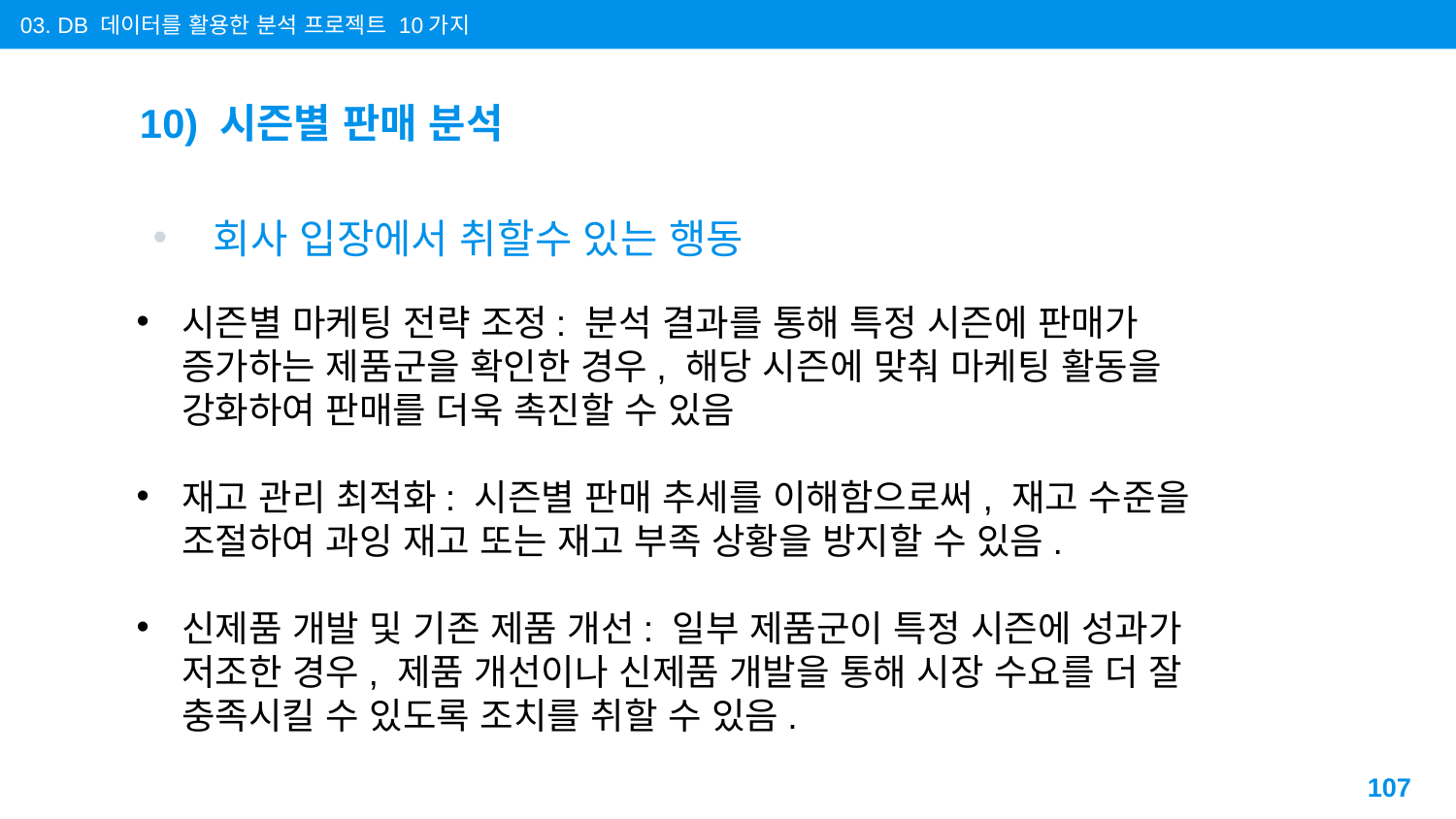

03. DB 데이터를 활용한 분석 프로젝트 10가지
# 10) 시즌별 판매 분석
회사 입장에서 취할수 있는 행동

시즌별 마케팅 전략 조정: 분석 결과를 통해 특정 시즌에 판매가 증가하는 제품군을 확인한 경우, 해당 시즌에 맞춰 마케팅 활동을 강화하여 판매를 더욱 촉진할 수 있음

재고 관리 최적화: 시즌별 판매 추세를 이해함으로써, 재고 수준을 조절하여 과잉 재고 또는 재고 부족 상황을 방지할 수 있음.

신제품 개발 및 기존 제품 개선: 일부 제품군이 특정 시즌에 성과가 저조한 경우, 제품 개선이나 신제품 개발을 통해 시장 수요를 더 잘 충족시킬 수 있도록 조치를 취할 수 있음.
107